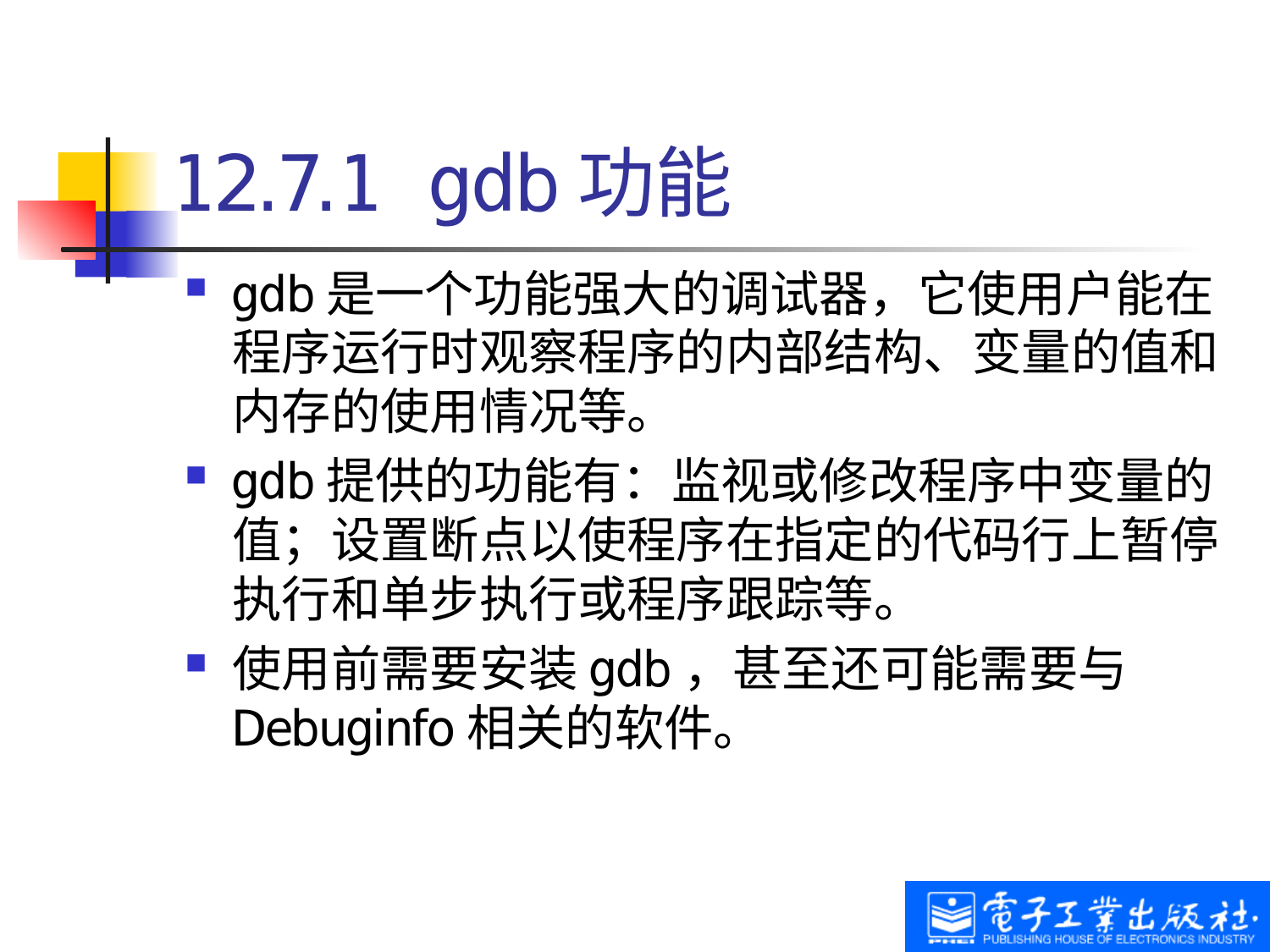

# 12.7.1  gdb功能
gdb是一个功能强大的调试器，它使用户能在程序运行时观察程序的内部结构、变量的值和内存的使用情况等。
gdb提供的功能有：监视或修改程序中变量的值；设置断点以使程序在指定的代码行上暂停执行和单步执行或程序跟踪等。
使用前需要安装gdb，甚至还可能需要与Debuginfo相关的软件。